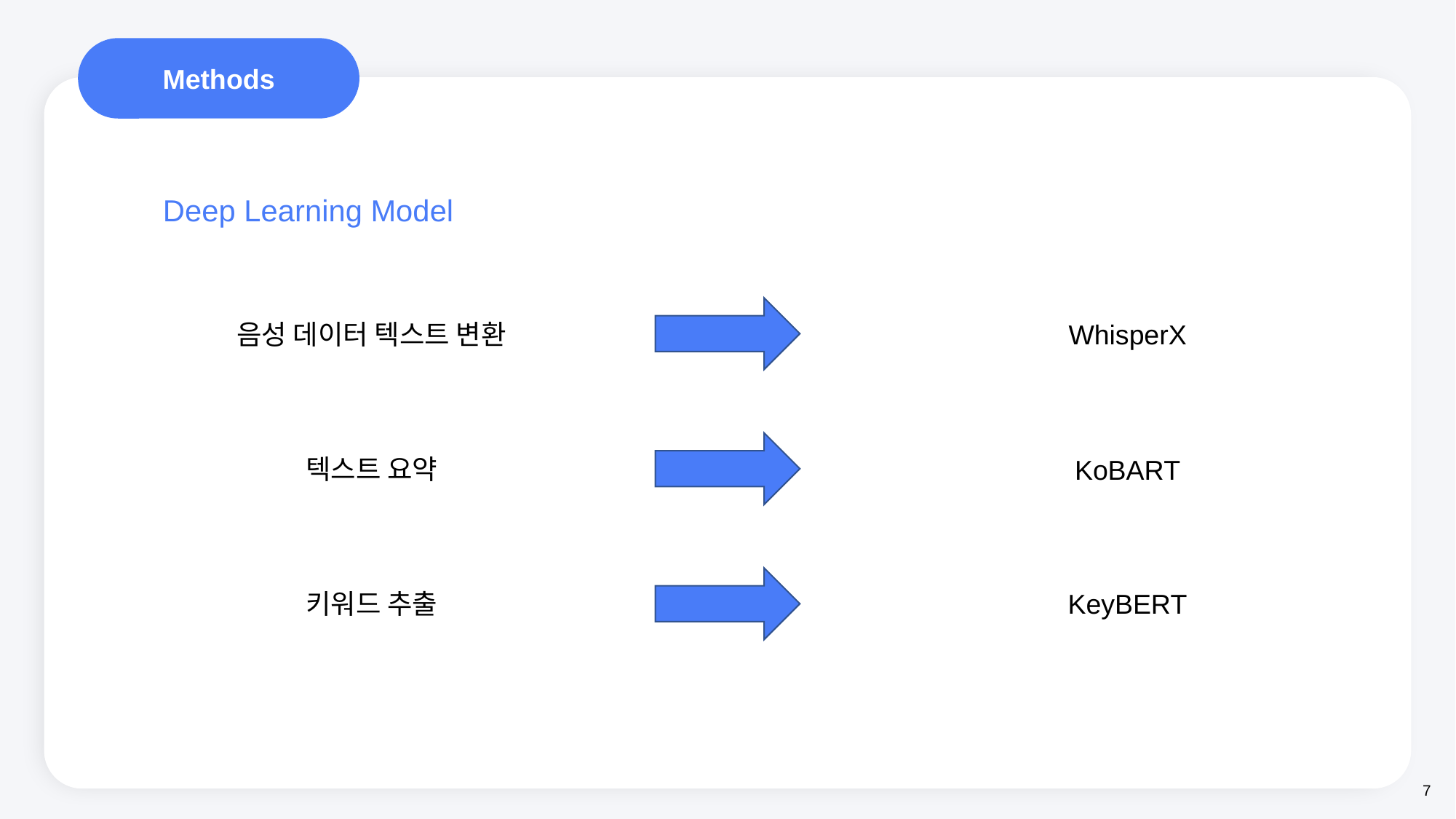

Methods

Deep Learning Model

음성 데이터 텍스트 변환
WhisperX

텍스트 요약
KoBART

KeyBERT
키워드 추출
7